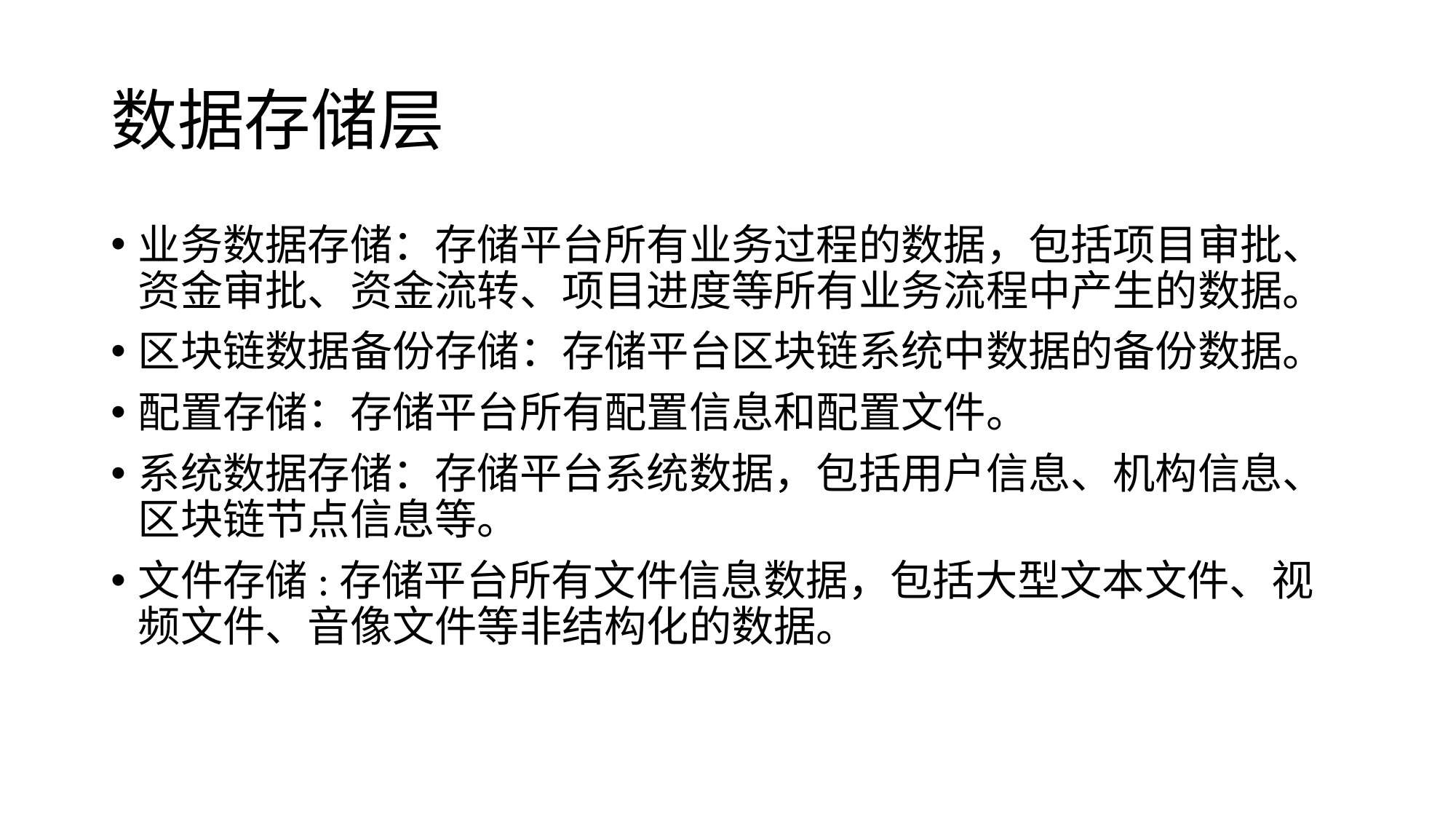

# 数据存储层
业务数据存储：存储平台所有业务过程的数据，包括项目审批、资金审批、资金流转、项目进度等所有业务流程中产生的数据。
区块链数据备份存储：存储平台区块链系统中数据的备份数据。
配置存储：存储平台所有配置信息和配置文件。
系统数据存储：存储平台系统数据，包括用户信息、机构信息、区块链节点信息等。
文件存储:存储平台所有文件信息数据，包括大型文本文件、视频文件、音像文件等非结构化的数据。